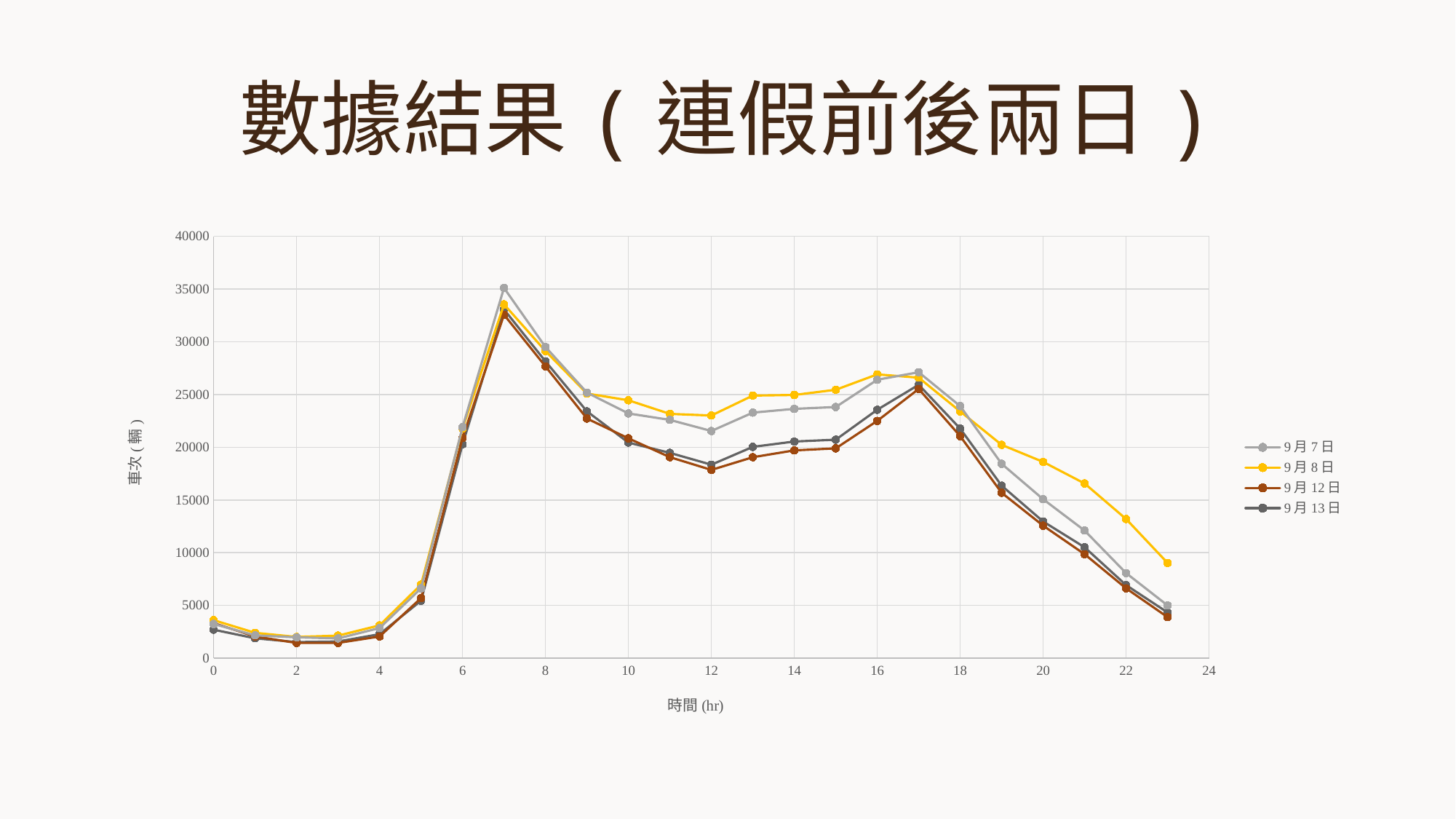

# 數據結果(連假前後兩日)

### Chart

| Category | 9月7日 | 9月8日 | 9月12日 | 9月13日 |
|---|---|---|---|---|